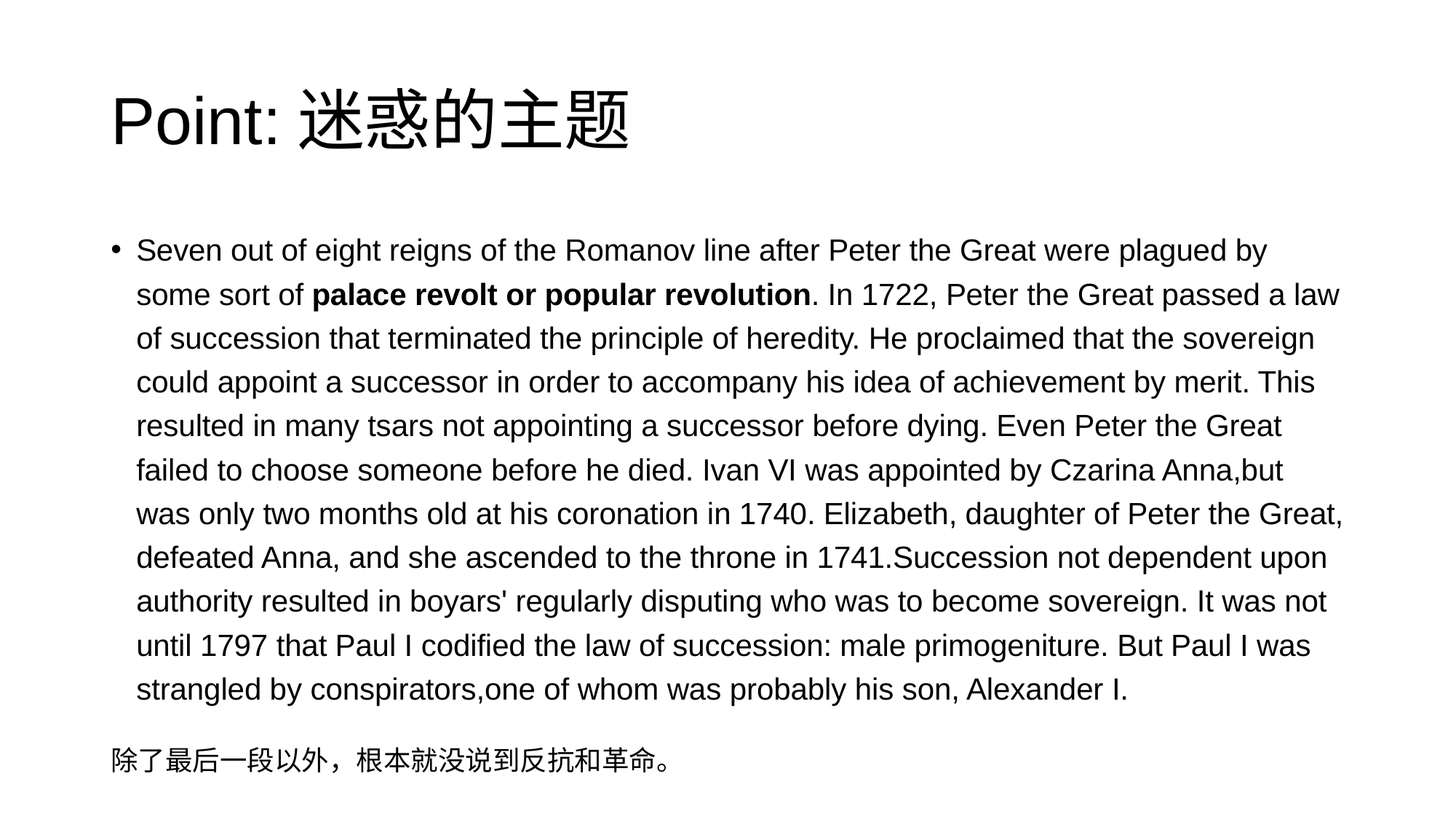

# Point:迷惑的主题
Seven out of eight reigns of the Romanov line after Peter the Great were plagued by some sort of palace revolt or popular revolution. In 1722, Peter the Great passed a law of succession that terminated the principle of heredity. He proclaimed that the sovereign could appoint a successor in order to accompany his idea of achievement by merit. This resulted in many tsars not appointing a successor before dying. Even Peter the Great failed to choose someone before he died. Ivan VI was appointed by Czarina Anna,but was only two months old at his coronation in 1740. Elizabeth, daughter of Peter the Great, defeated Anna, and she ascended to the throne in 1741.Succession not dependent upon authority resulted in boyars' regularly disputing who was to become sovereign. It was not until 1797 that Paul I codified the law of succession: male primogeniture. But Paul I was strangled by conspirators,one of whom was probably his son, Alexander I.
除了最后一段以外，根本就没说到反抗和革命。